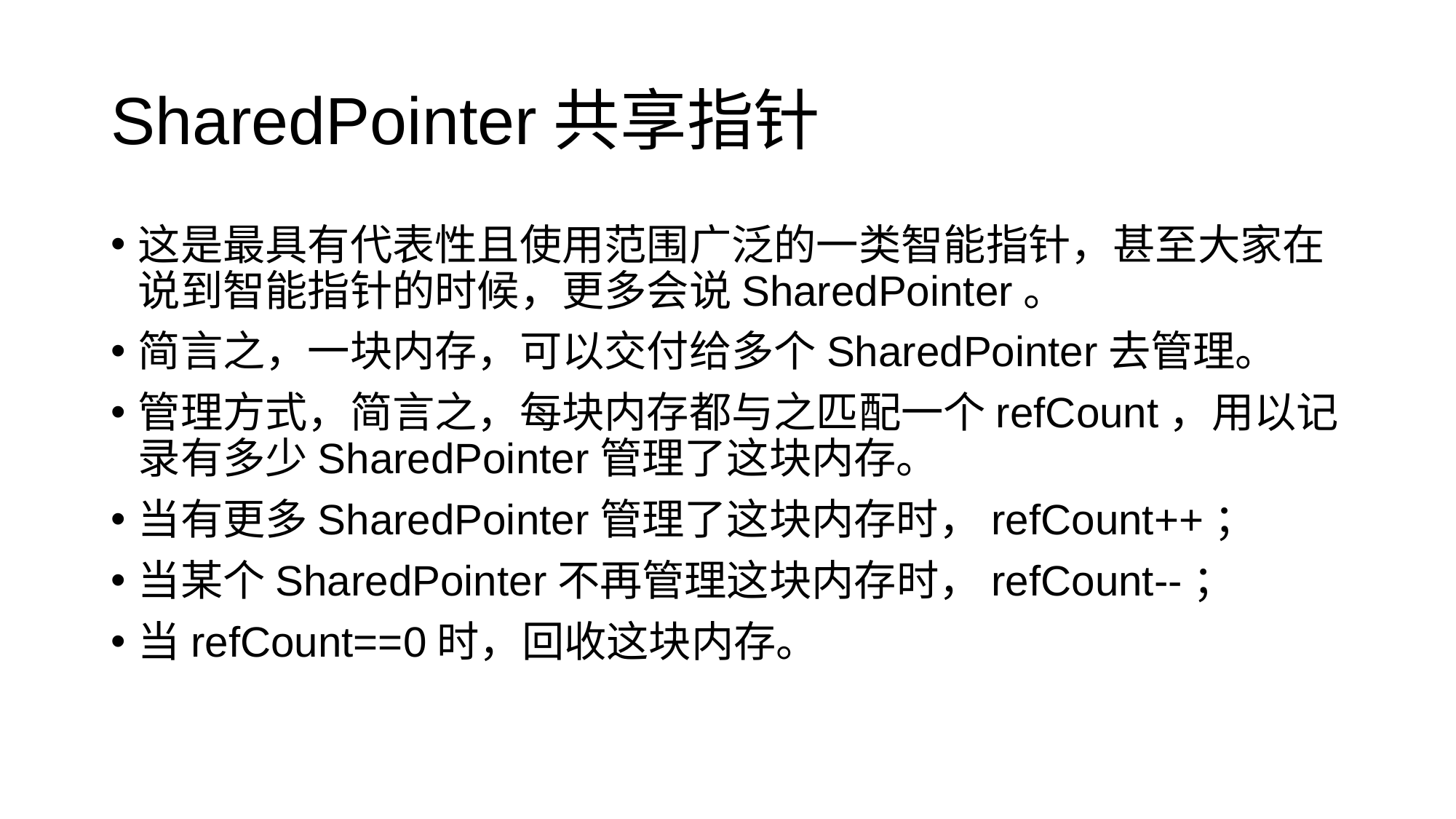

# SharedPointer共享指针
这是最具有代表性且使用范围广泛的一类智能指针，甚至大家在说到智能指针的时候，更多会说SharedPointer。
简言之，一块内存，可以交付给多个SharedPointer去管理。
管理方式，简言之，每块内存都与之匹配一个refCount，用以记录有多少SharedPointer管理了这块内存。
当有更多SharedPointer管理了这块内存时，refCount++；
当某个SharedPointer不再管理这块内存时，refCount--；
当refCount==0时，回收这块内存。